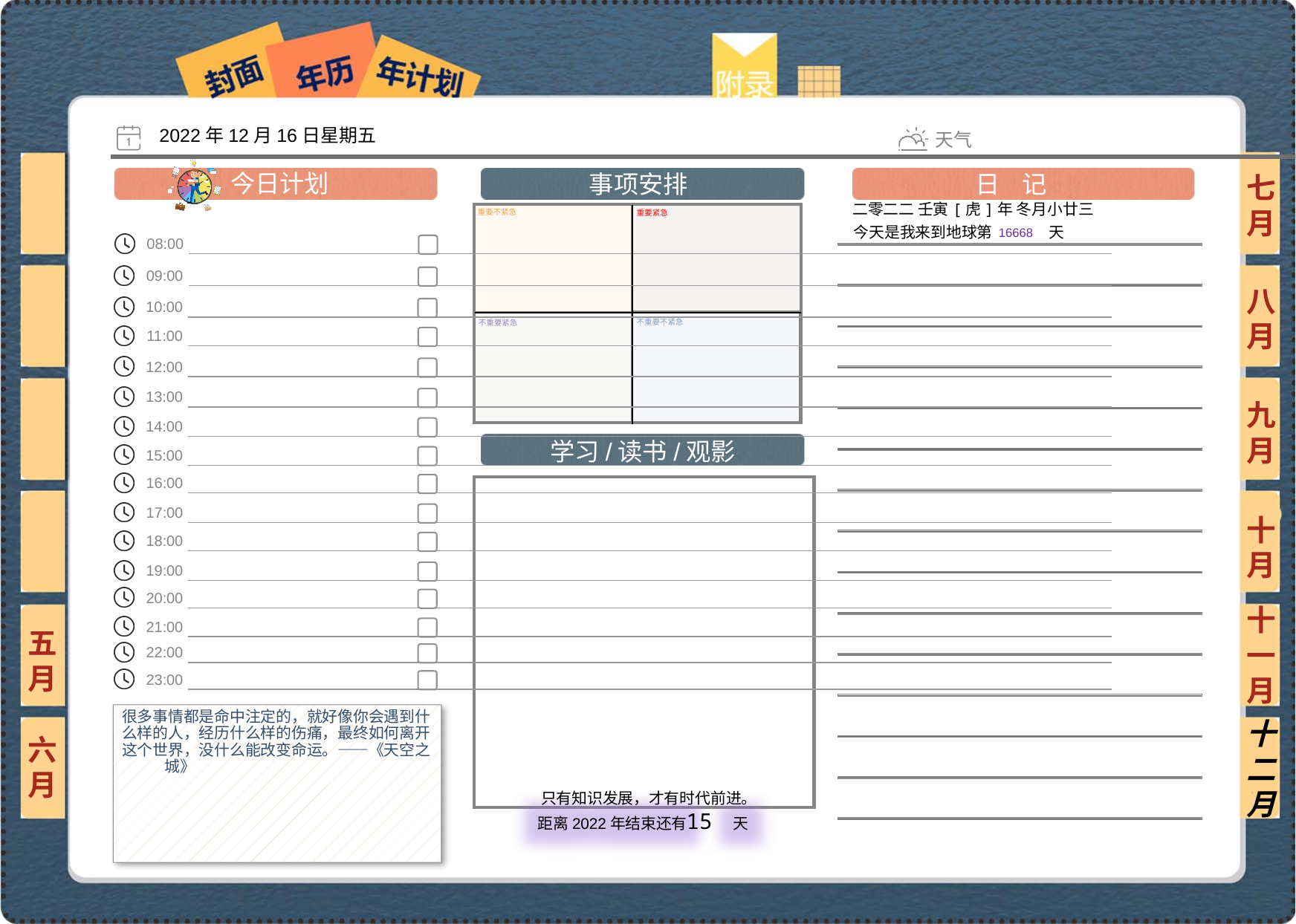

2022年12月16日星期五
七月
二零二二 壬寅[虎]年 冬月小廿三
16668
八月
九月
十月
十一月
五月
很多事情都是命中注定的，就好像你会遇到什么样的人，经历什么样的伤痛，最终如何离开这个世界，没什么能改变命运。——《天空之城》

六月
十二月
15
 只有知识发展，才有时代前进。